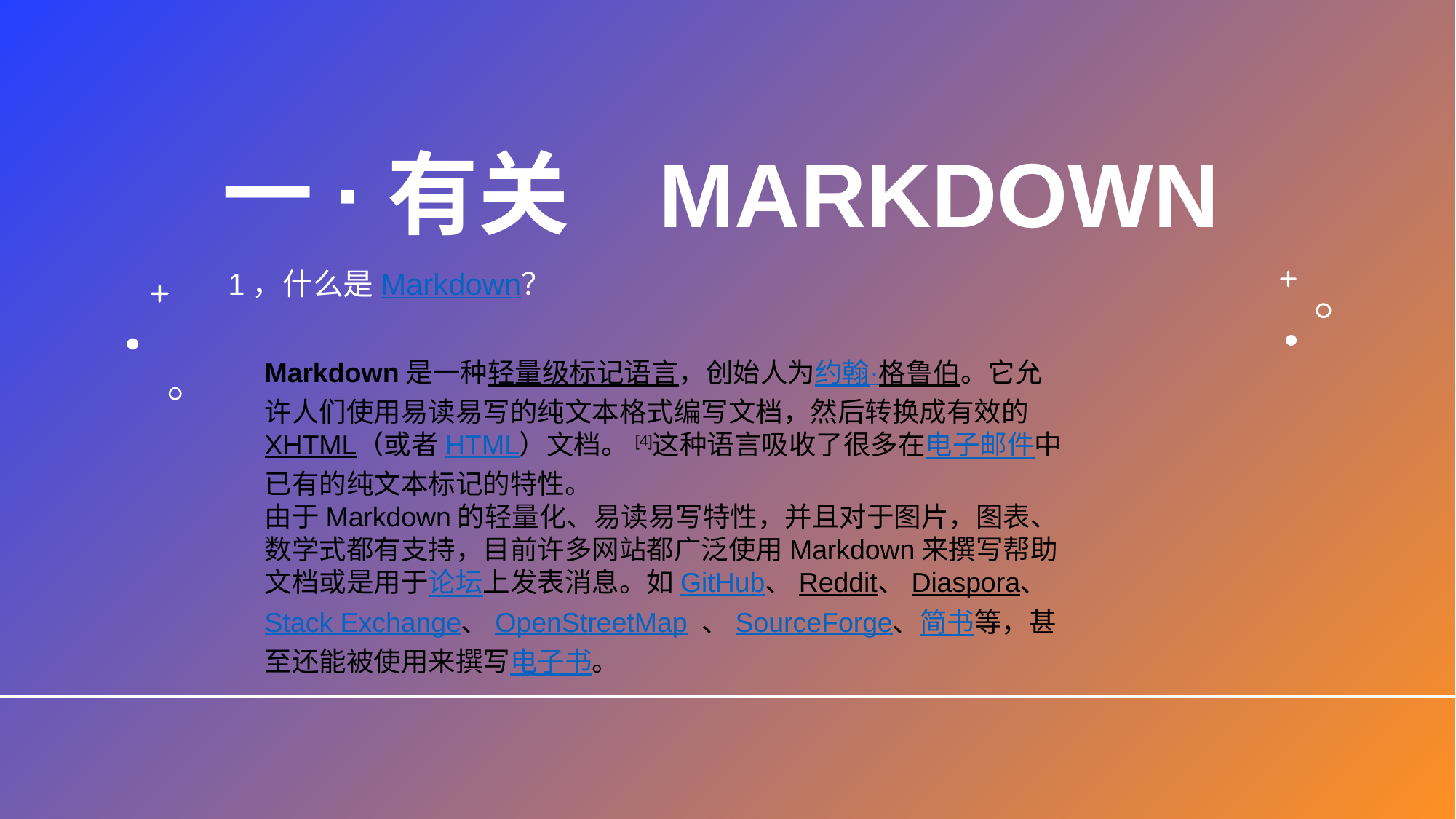

# 一·有关	MarkDown
1，什么是Markdown？

Markdown是一种轻量级标记语言，创始人为约翰·格鲁伯。它允许人们使用易读易写的纯文本格式编写文档，然后转换成有效的XHTML（或者HTML）文档。[4]这种语言吸收了很多在电子邮件中已有的纯文本标记的特性。
由于Markdown的轻量化、易读易写特性，并且对于图片，图表、数学式都有支持，目前许多网站都广泛使用Markdown来撰写帮助文档或是用于论坛上发表消息。如GitHub、Reddit、Diaspora、Stack Exchange、OpenStreetMap 、SourceForge、简书等，甚至还能被使用来撰写电子书。